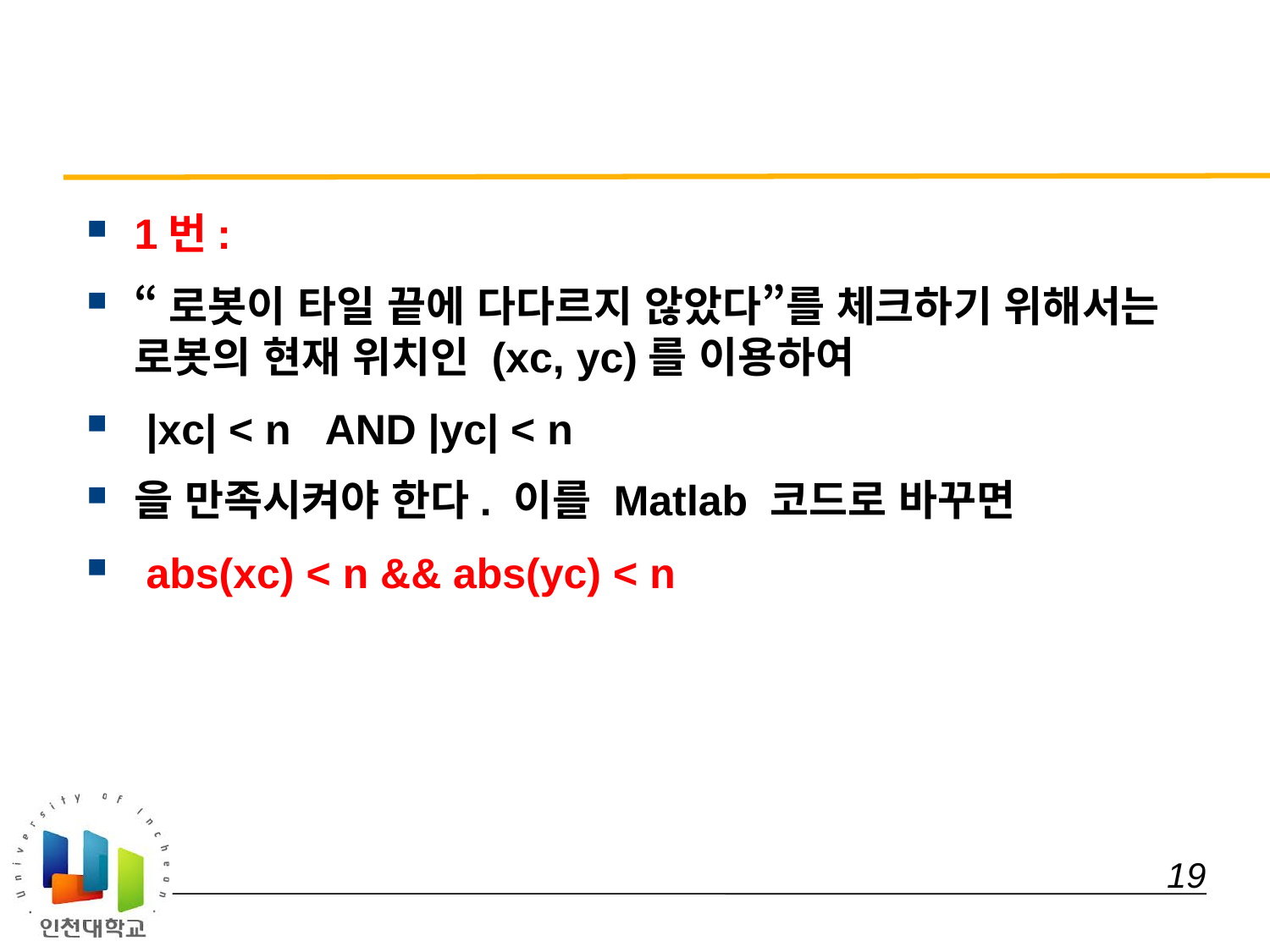

#
1번:
“로봇이 타일 끝에 다다르지 않았다”를 체크하기 위해서는 로봇의 현재 위치인 (xc, yc)를 이용하여
 |xc| < n   AND |yc| < n
을 만족시켜야 한다. 이를 Matlab 코드로 바꾸면
 abs(xc) < n && abs(yc) < n
 19